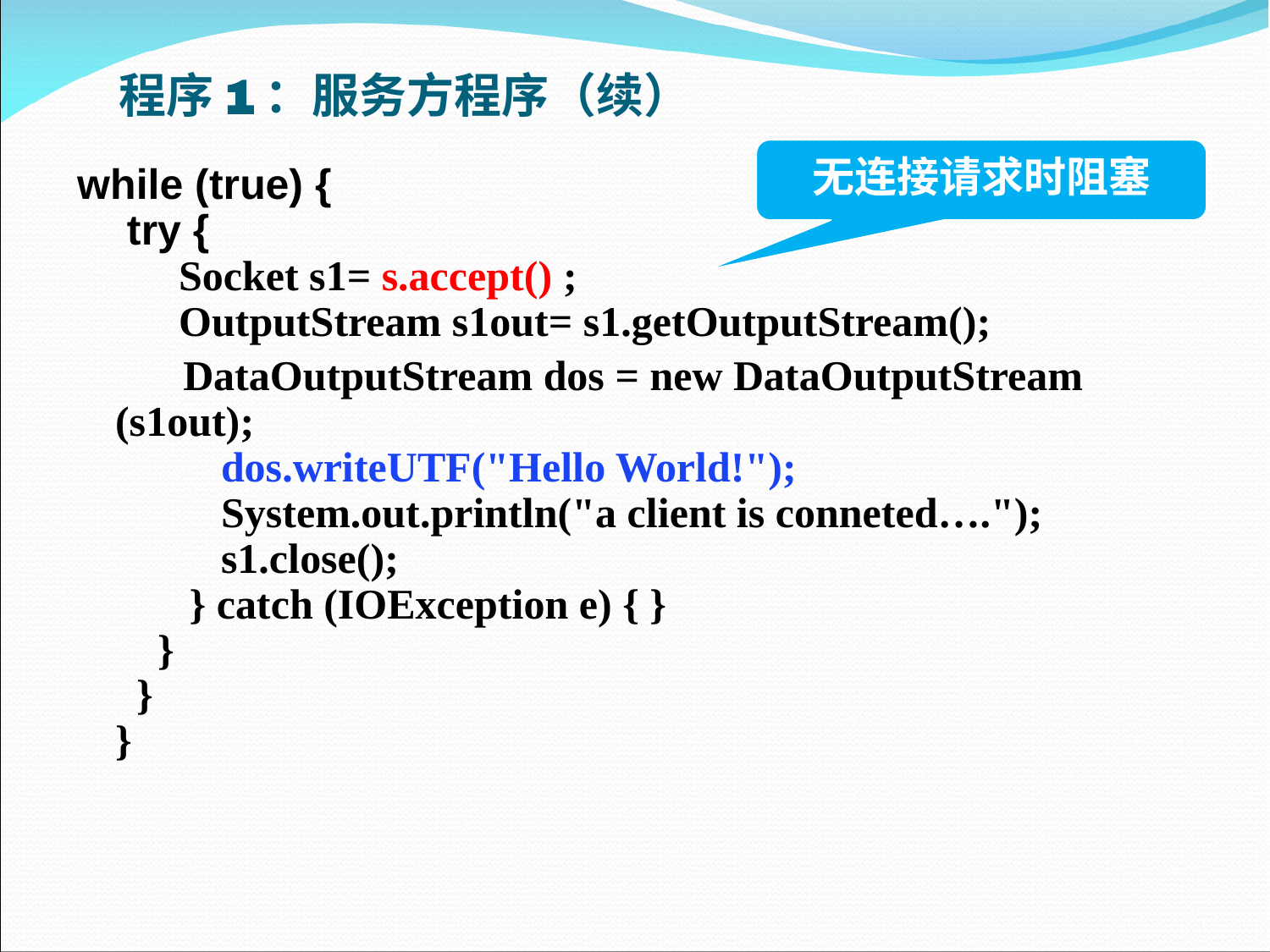

# 程序1：服务方程序（续）
无连接请求时阻塞
while (true) {
 try {
      Socket s1= s.accept() ;
      OutputStream s1out= s1.getOutputStream();
          DataOutputStream dos = new DataOutputStream (s1out);
          dos.writeUTF("Hello World!");
          System.out.println("a client is conneted….");
          s1.close();
       } catch (IOException e) { }
    }
  }
}